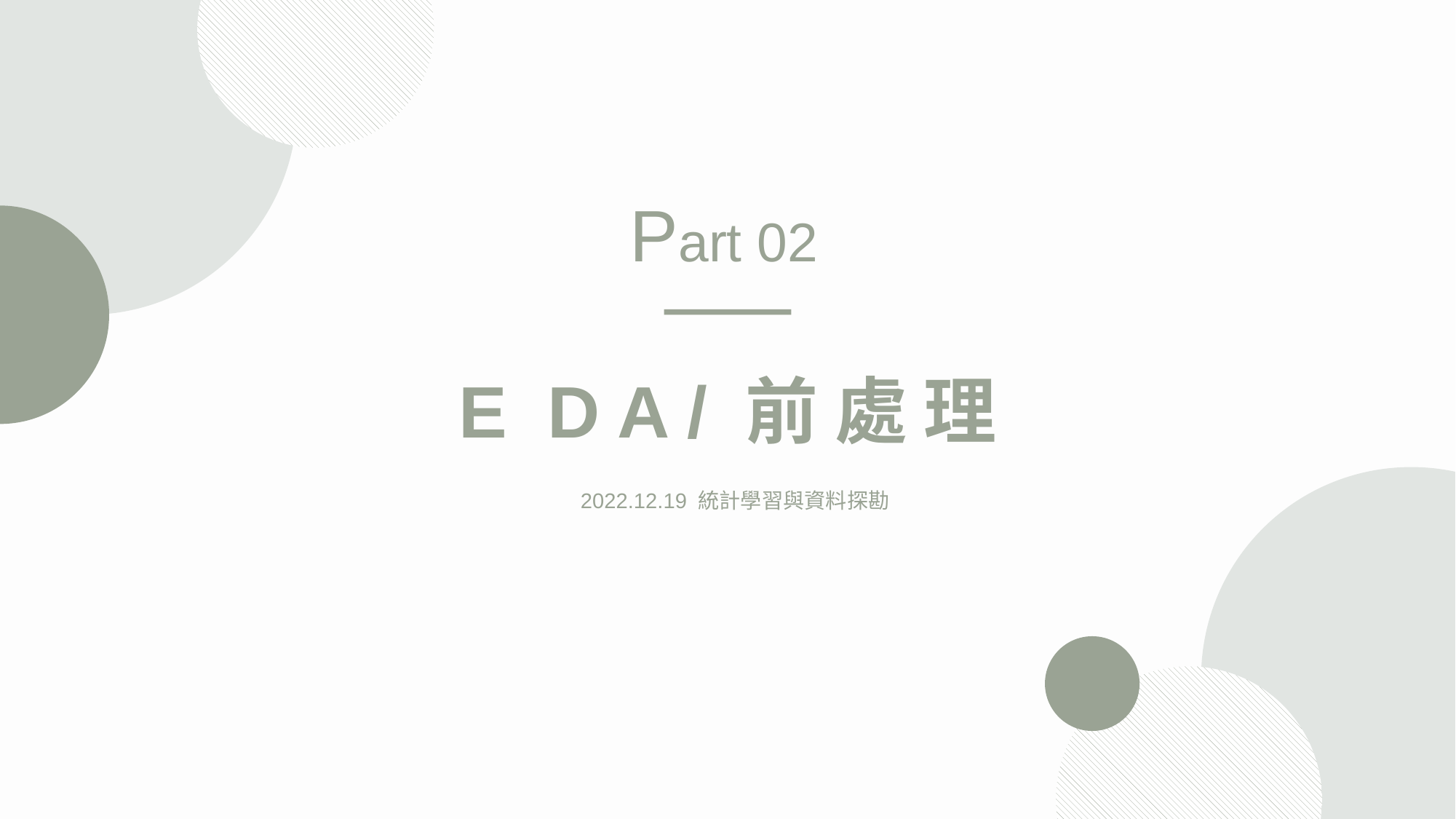

Part 02

E  D A / 前 處 理

 2022.12.19 統計學習與資料探勘

PPT模板 http://www.1ppt.com/moban/